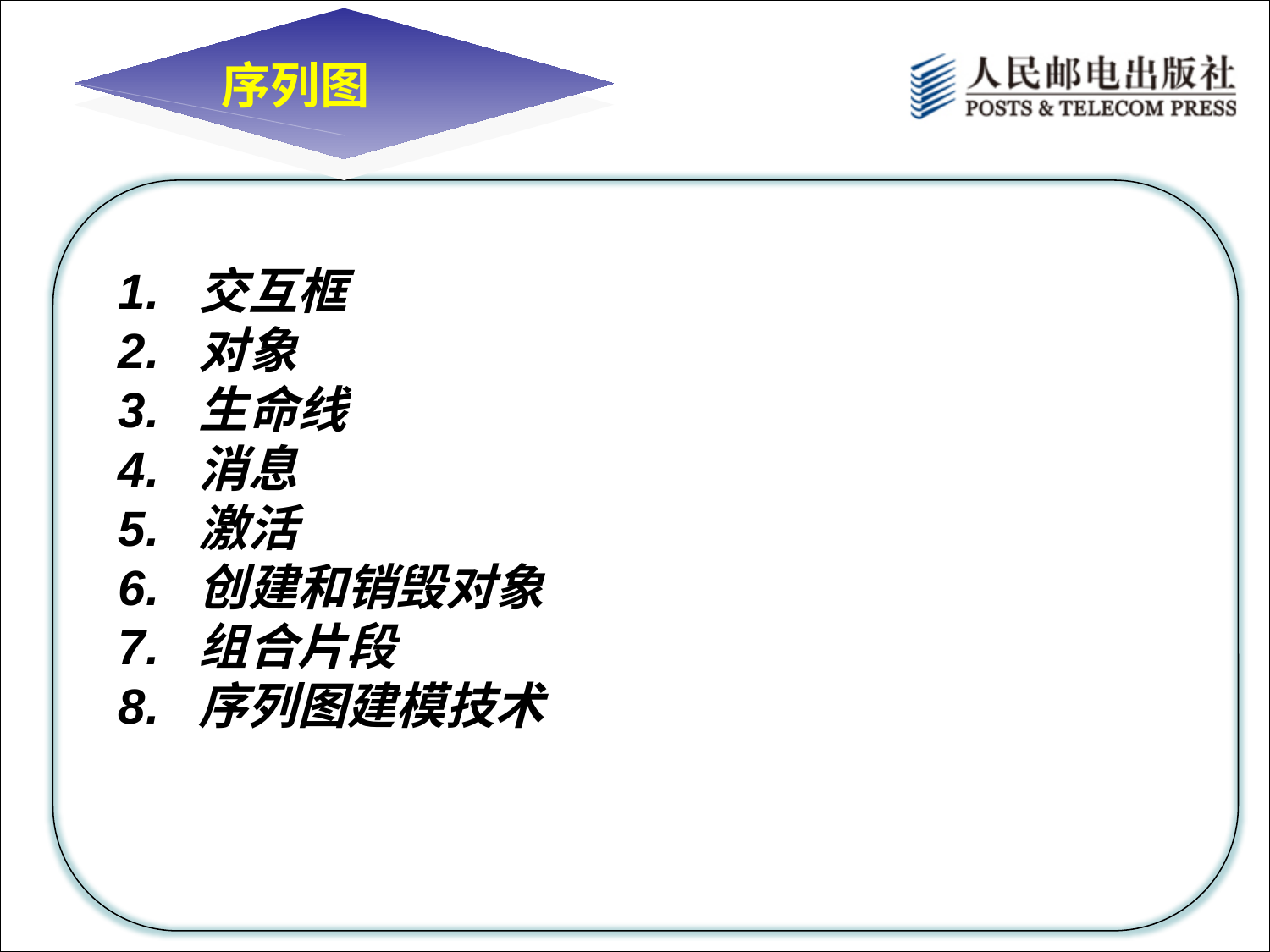

序列图

1.  交互框
2.  对象
3.  生命线
4.  消息
5.  激活
6.  创建和销毁对象
7.  组合片段
8.  序列图建模技术